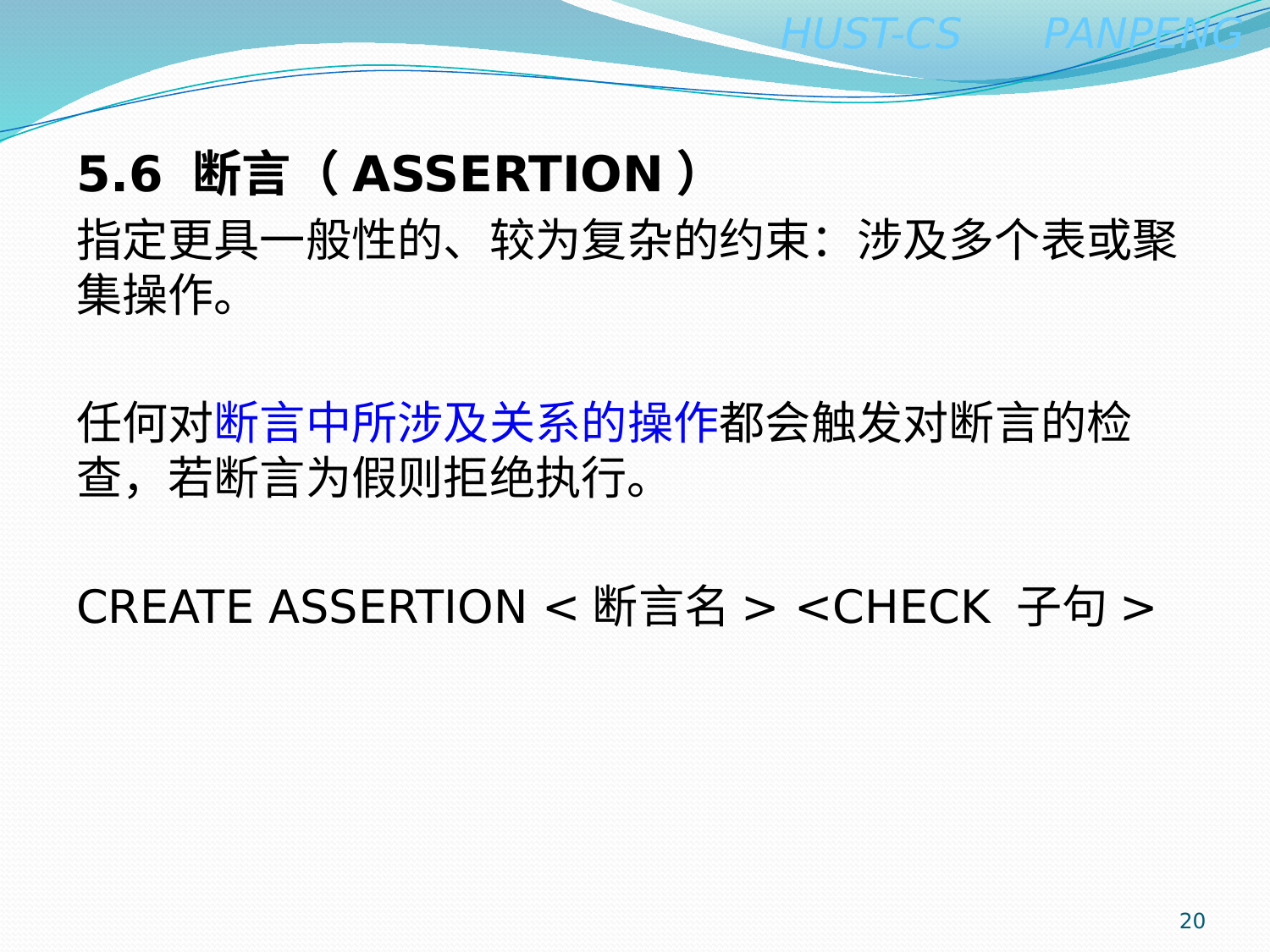

5.6 断言（ASSERTION）
指定更具一般性的、较为复杂的约束：涉及多个表或聚集操作。

任何对断言中所涉及关系的操作都会触发对断言的检查，若断言为假则拒绝执行。

CREATE ASSERTION <断言名> <CHECK 子句>

20